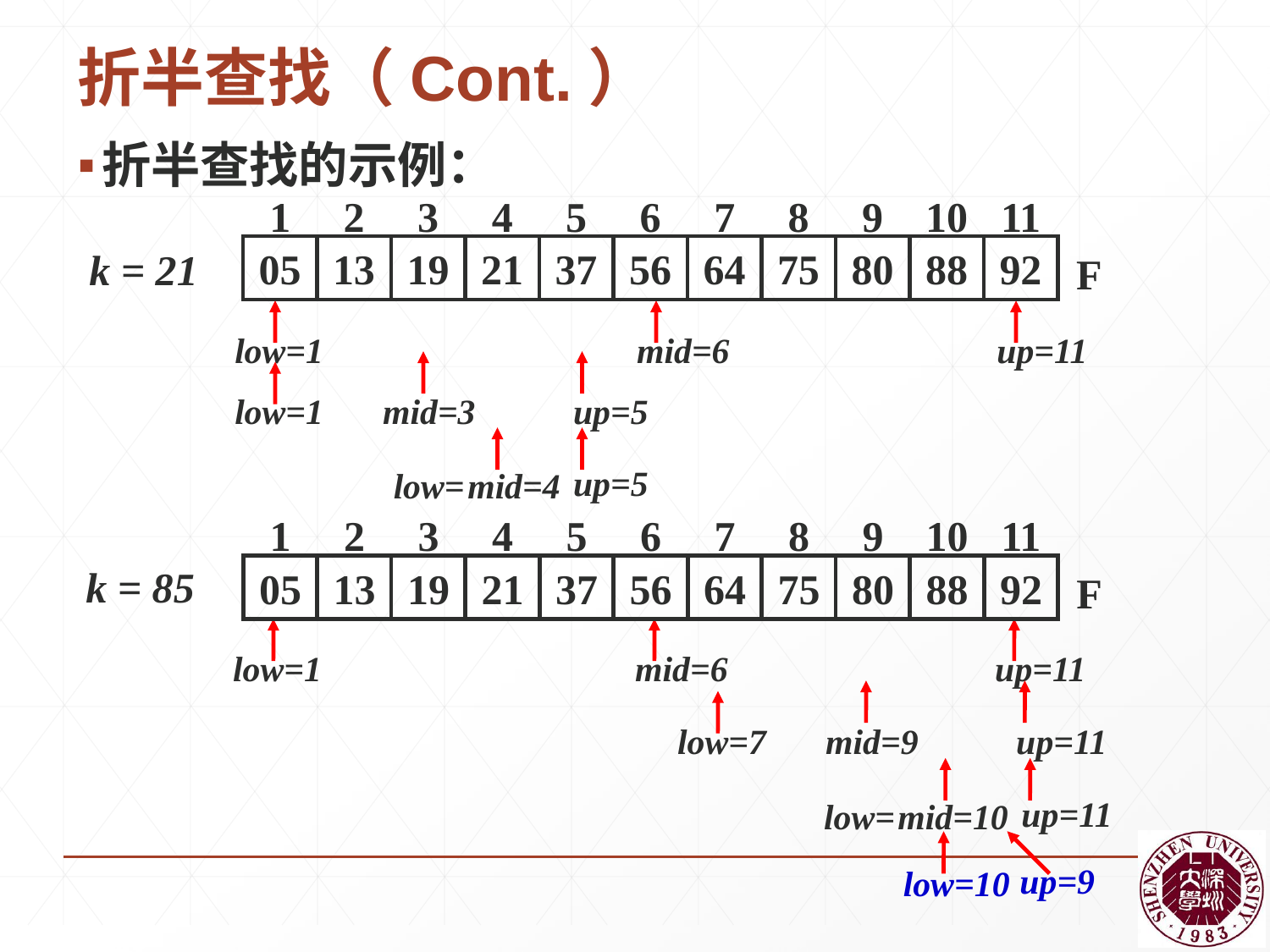

# 折半查找（Cont.）
折半查找的示例：
1

2

3

4

5

6

7

8

9

10

11

05

13

19

21

37

56

64

75

80

88

92

F
k = 21

low=1
mid=6
up=11

low=1
mid=3
up=5

up=5
low=
mid=4
1

2

3

4

5

6

7

8

9

10

11

05

13

19

21

37

56

64

75

80

88

92

F
k = 85

low=1
mid=6
up=11

low=7
mid=9
up=11

up=11
low=
mid=10

up=9
low=10